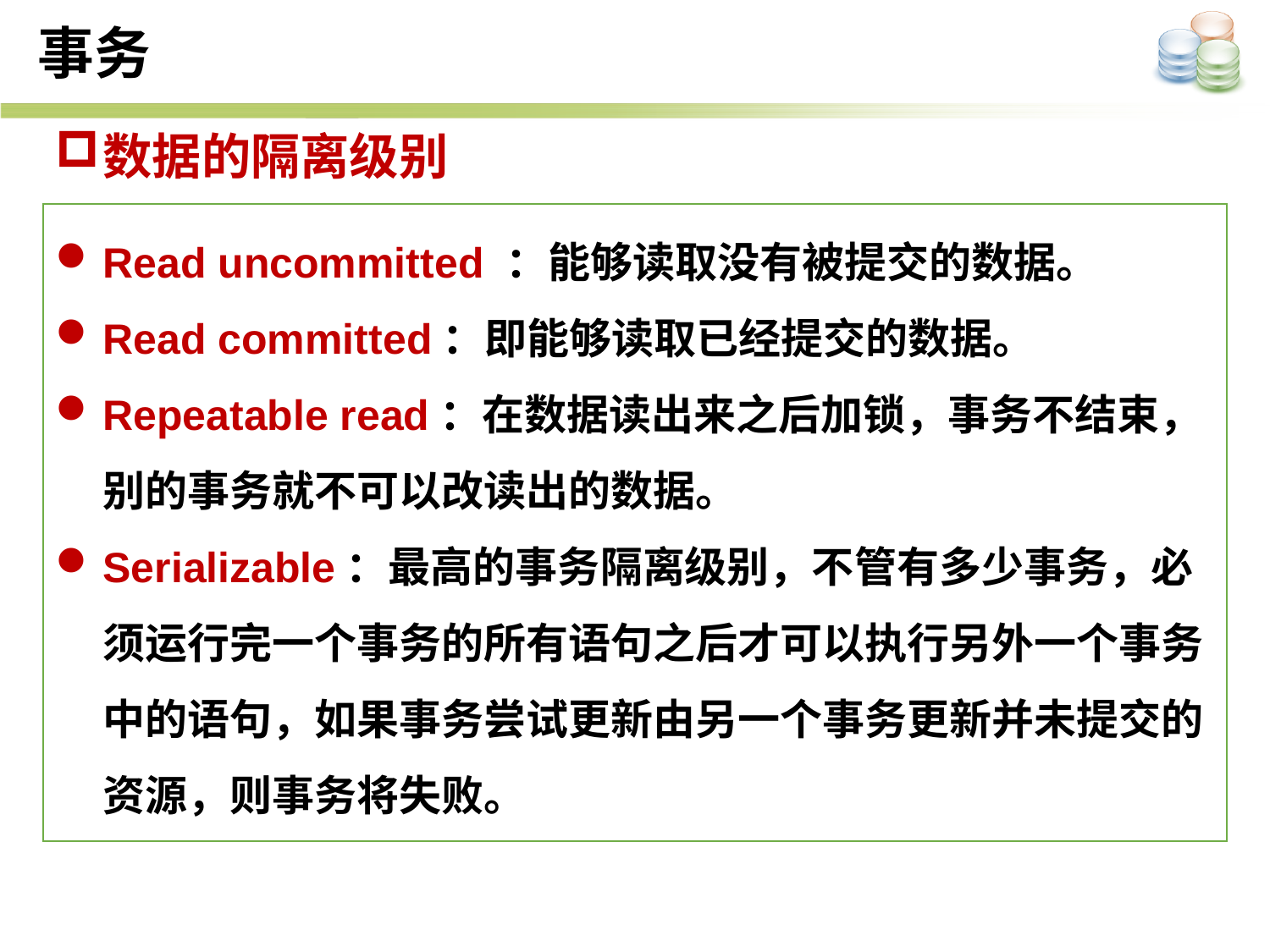

事务
数据的隔离级别
Read uncommitted ：能够读取没有被提交的数据。
Read committed：即能够读取已经提交的数据。
Repeatable read：在数据读出来之后加锁，事务不结束，别的事务就不可以改读出的数据。
Serializable：最高的事务隔离级别，不管有多少事务，必须运行完一个事务的所有语句之后才可以执行另外一个事务中的语句，如果事务尝试更新由另一个事务更新并未提交的资源，则事务将失败。

31